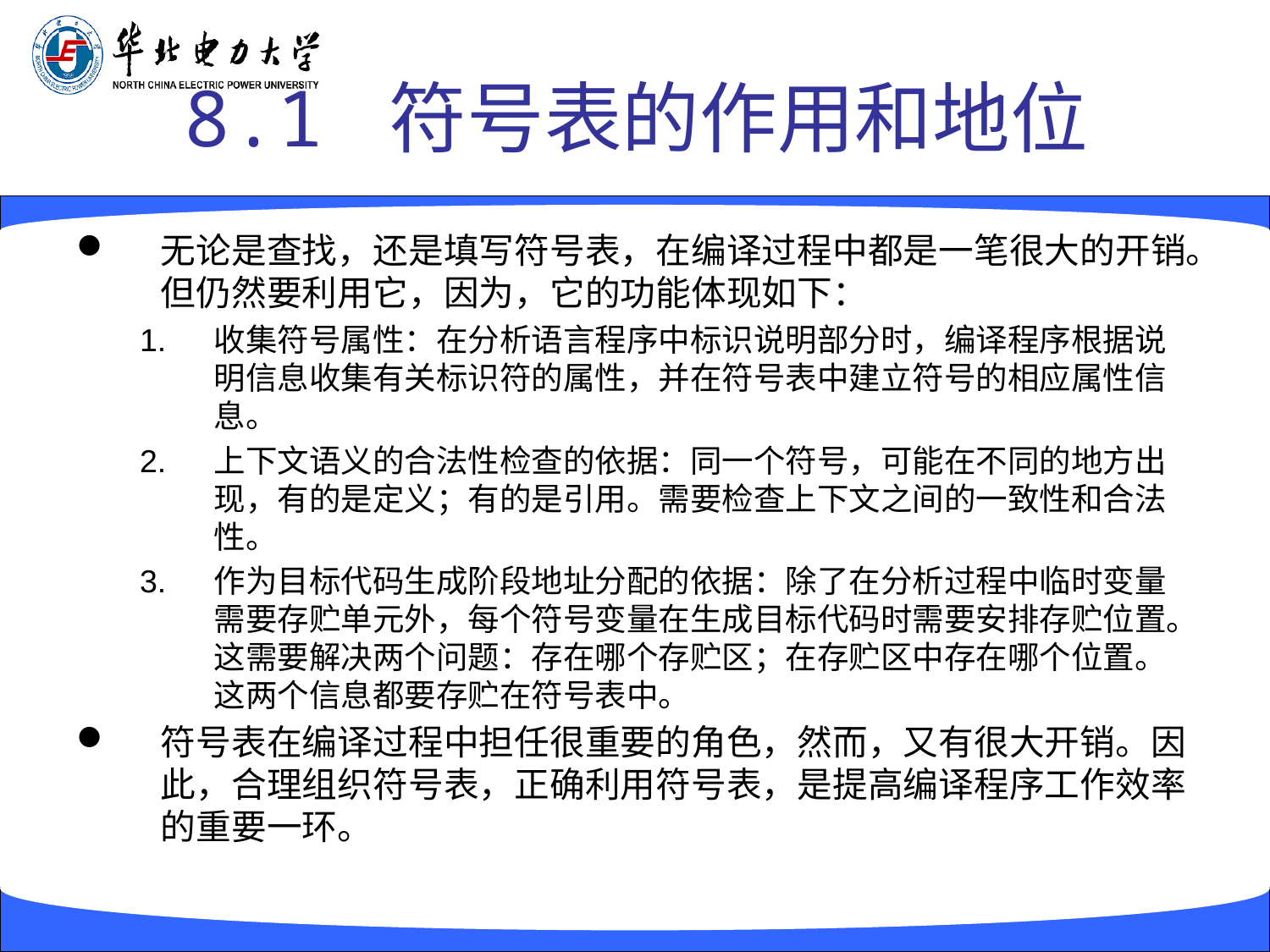

# 8.1 符号表的作用和地位
无论是查找，还是填写符号表，在编译过程中都是一笔很大的开销。但仍然要利用它，因为，它的功能体现如下：
收集符号属性：在分析语言程序中标识说明部分时，编译程序根据说明信息收集有关标识符的属性，并在符号表中建立符号的相应属性信息。
上下文语义的合法性检查的依据：同一个符号，可能在不同的地方出现，有的是定义；有的是引用。需要检查上下文之间的一致性和合法性。
作为目标代码生成阶段地址分配的依据：除了在分析过程中临时变量需要存贮单元外，每个符号变量在生成目标代码时需要安排存贮位置。这需要解决两个问题：存在哪个存贮区；在存贮区中存在哪个位置。这两个信息都要存贮在符号表中。
符号表在编译过程中担任很重要的角色，然而，又有很大开销。因此，合理组织符号表，正确利用符号表，是提高编译程序工作效率的重要一环。